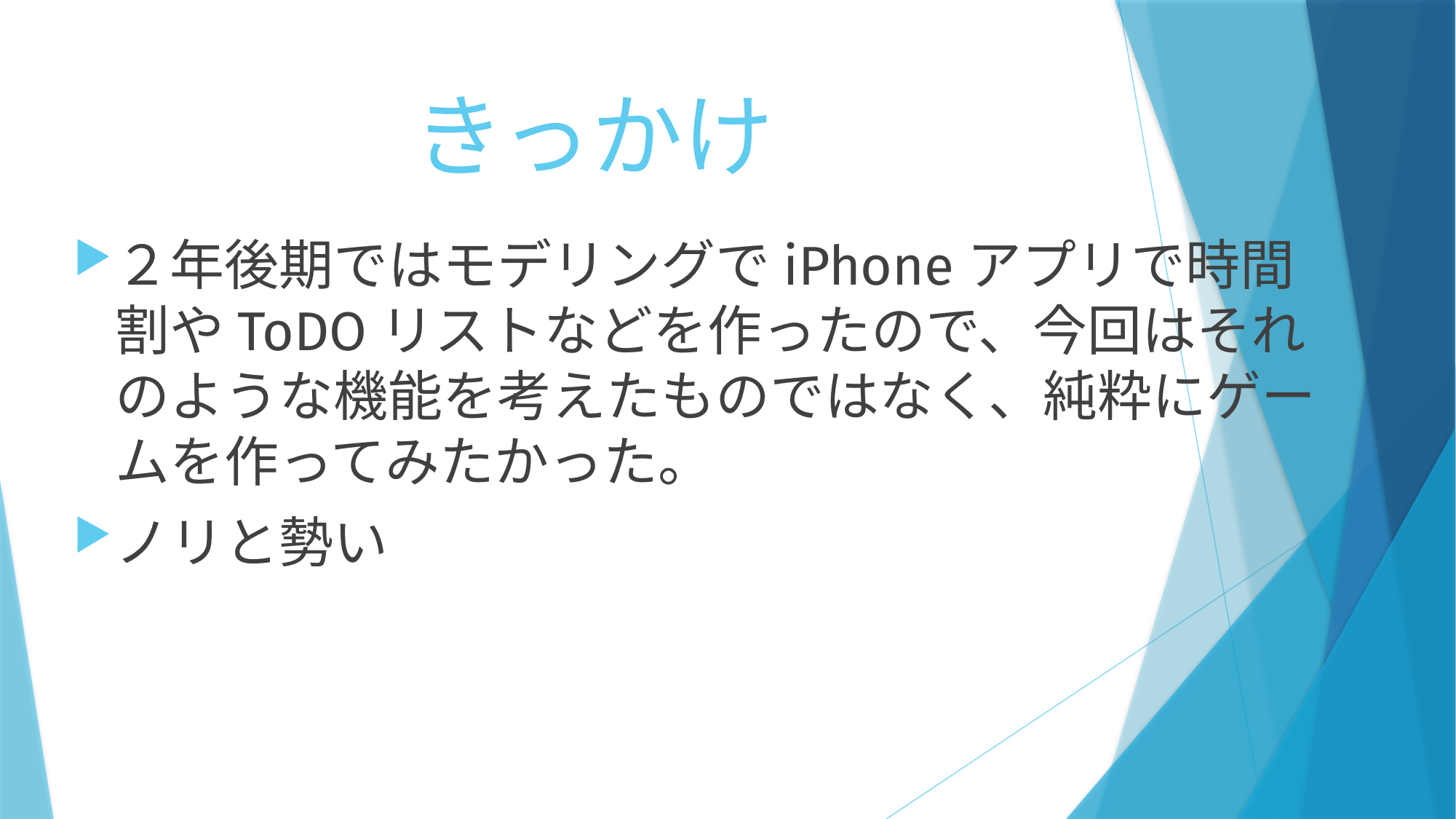

# きっかけ
２年後期ではモデリングでiPhoneアプリで時間割やToDOリストなどを作ったので、今回はそれのような機能を考えたものではなく、純粋にゲームを作ってみたかった。
ノリと勢い